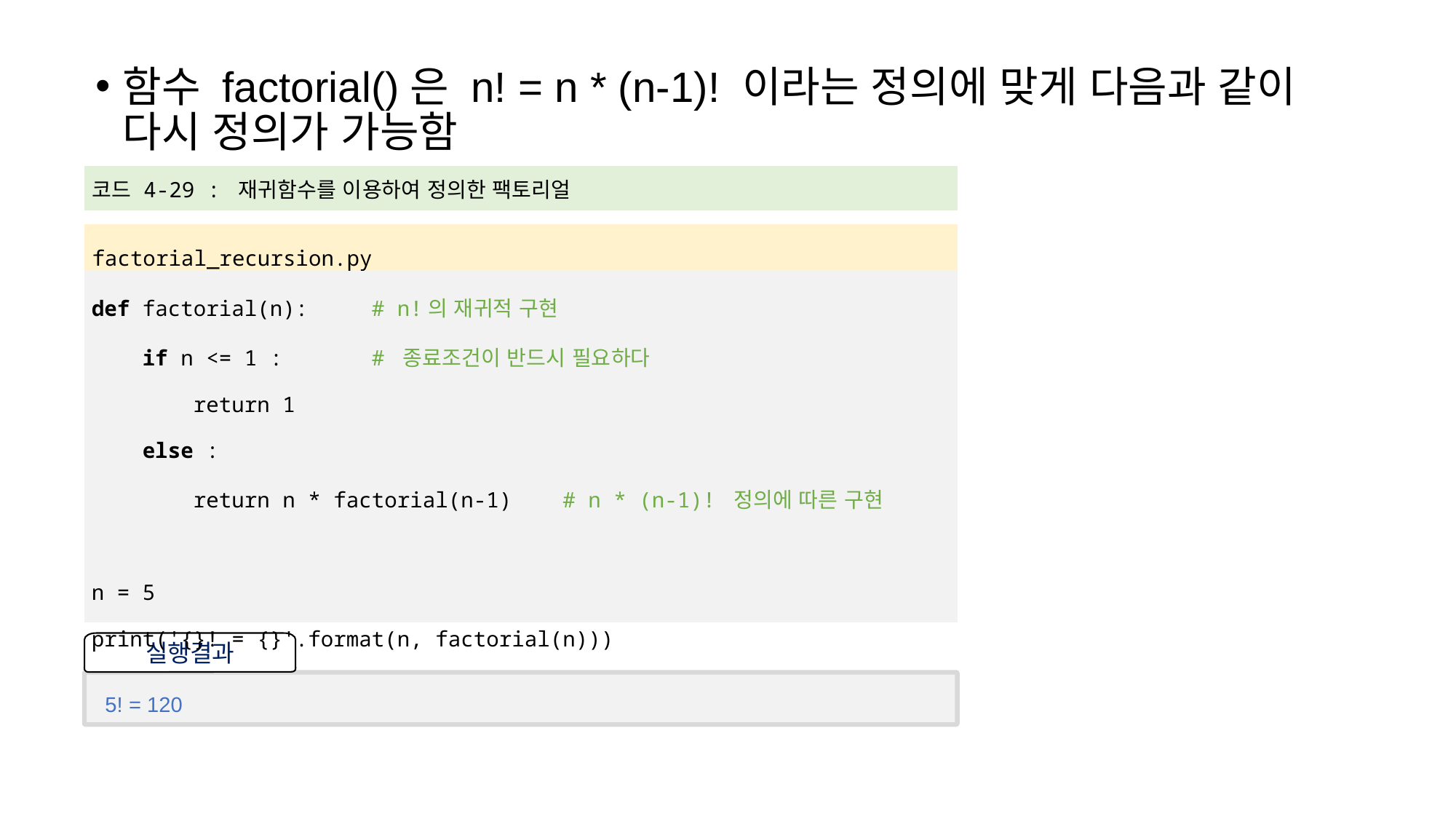

함수 factorial()은 n! = n * (n-1)! 이라는 정의에 맞게 다음과 같이 다시 정의가 가능함

| 코드 4-29 : 재귀함수를 이용하여 정의한 팩토리얼 |
| --- |
|  |
| factorial\_recursion.py |
| def factorial(n): # n!의 재귀적 구현 if n <= 1 : # 종료조건이 반드시 필요하다 return 1 else : return n \* factorial(n-1) # n \* (n-1)! 정의에 따른 구현 n = 5 print('{}! = {}'.format(n, factorial(n))) |
|  |
실행결과

5! = 120